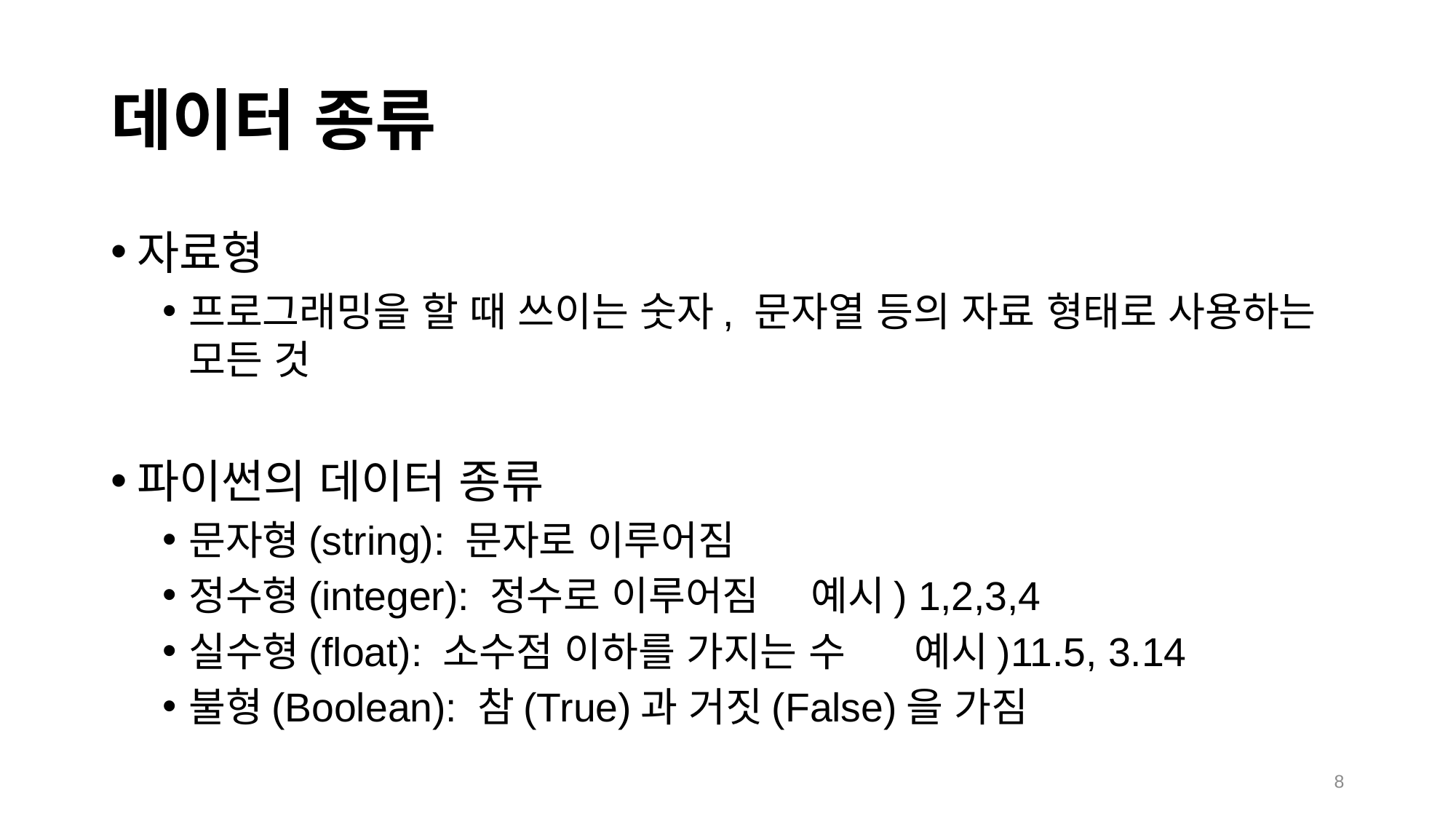

# 데이터 종류
자료형
프로그래밍을 할 때 쓰이는 숫자, 문자열 등의 자료 형태로 사용하는 모든 것

파이썬의 데이터 종류
문자형(string): 문자로 이루어짐
정수형(integer): 정수로 이루어짐 	예시) 1,2,3,4
실수형(float): 소수점 이하를 가지는 수 	예시)11.5, 3.14
불형(Boolean): 참(True)과 거짓(False)을 가짐
8